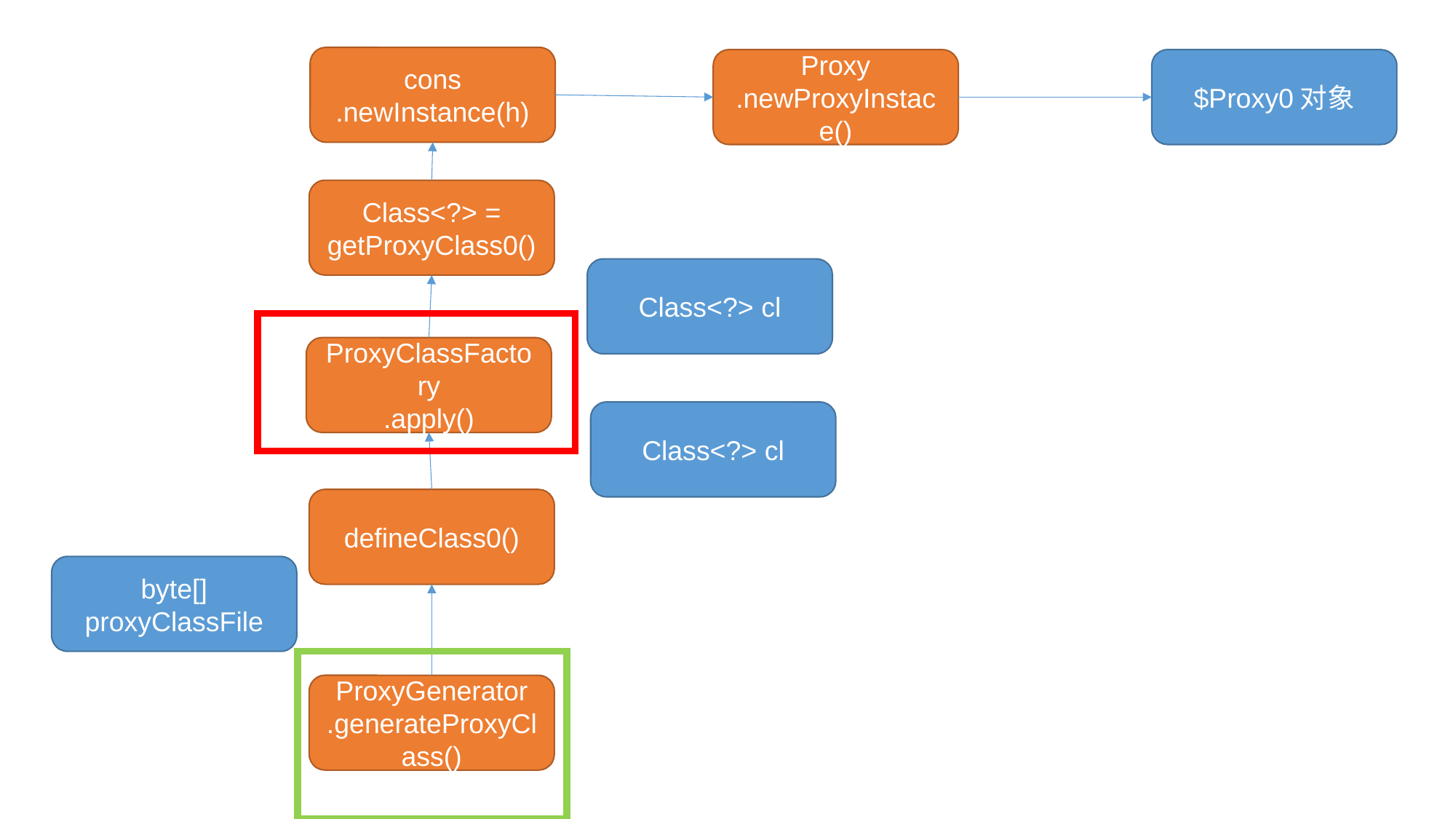

cons
.newInstance(h)
Proxy
.newProxyInstace()
$Proxy0对象
Class<?> = getProxyClass0()
Class<?> cl

ProxyClassFactory
.apply()
Class<?> cl
defineClass0()
byte[] proxyClassFile

ProxyGenerator
.generateProxyClass()